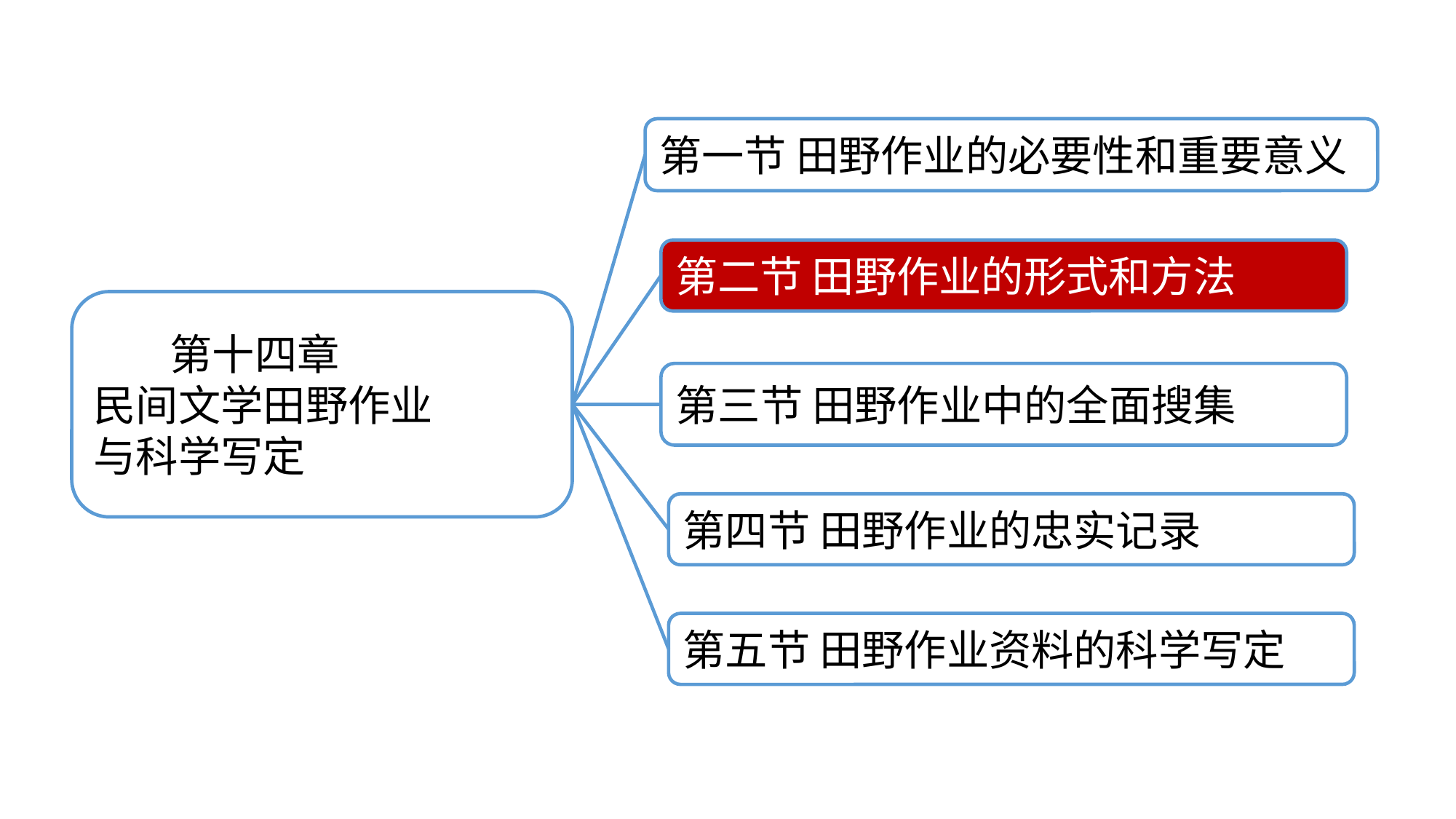

第一节 田野作业的必要性和重要意义
第二节 田野作业的形式和方法
       第十四章
民间文学田野作业
与科学写定
第三节 田野作业中的全面搜集
第四节 田野作业的忠实记录
第五节 田野作业资料的科学写定